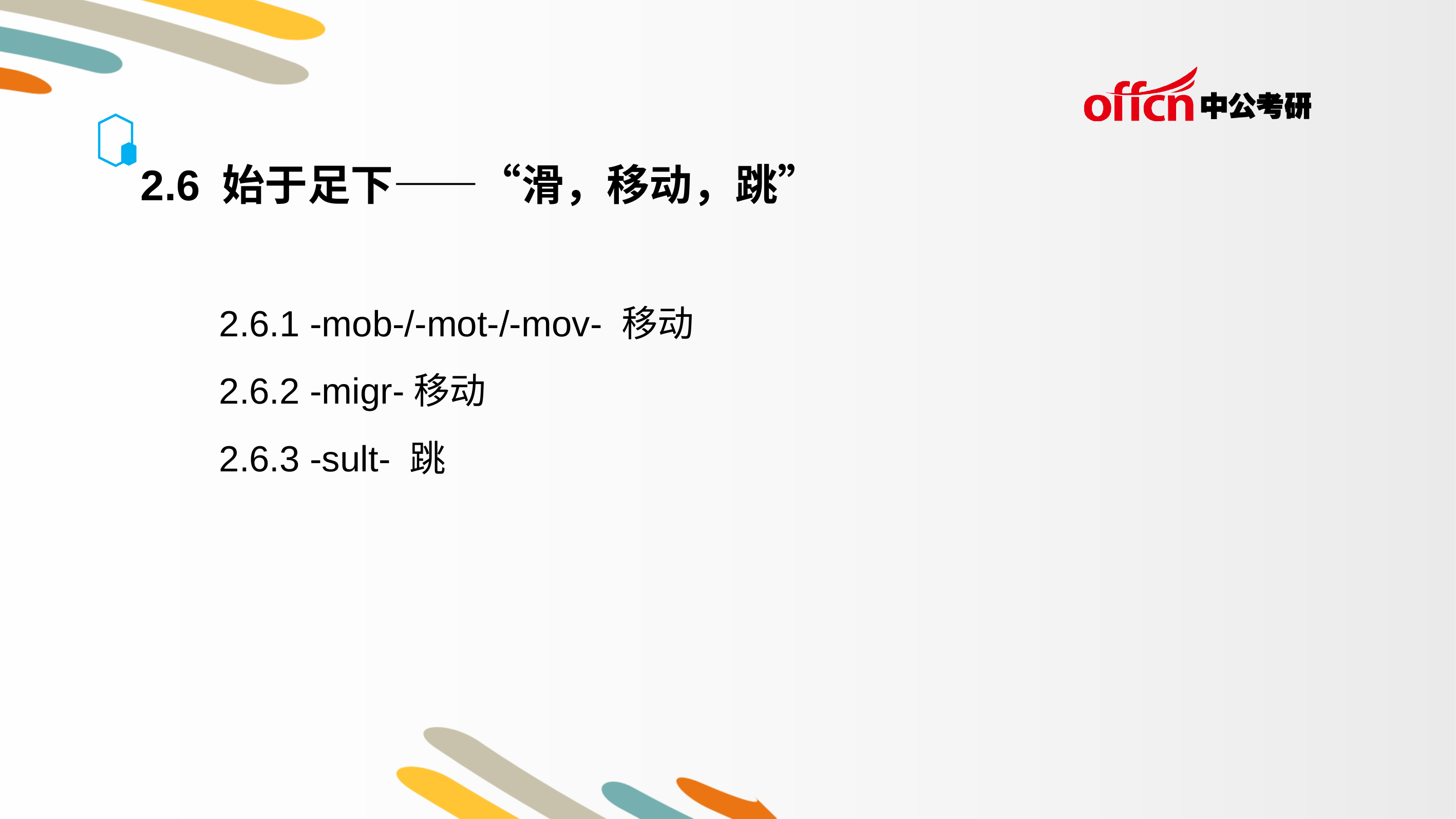

2.6 始于足下——“滑，移动，跳”

                2.6.1 -mob-/-mot-/-mov- 移动
                2.6.2 -migr-移动
                2.6.3 -sult- 跳